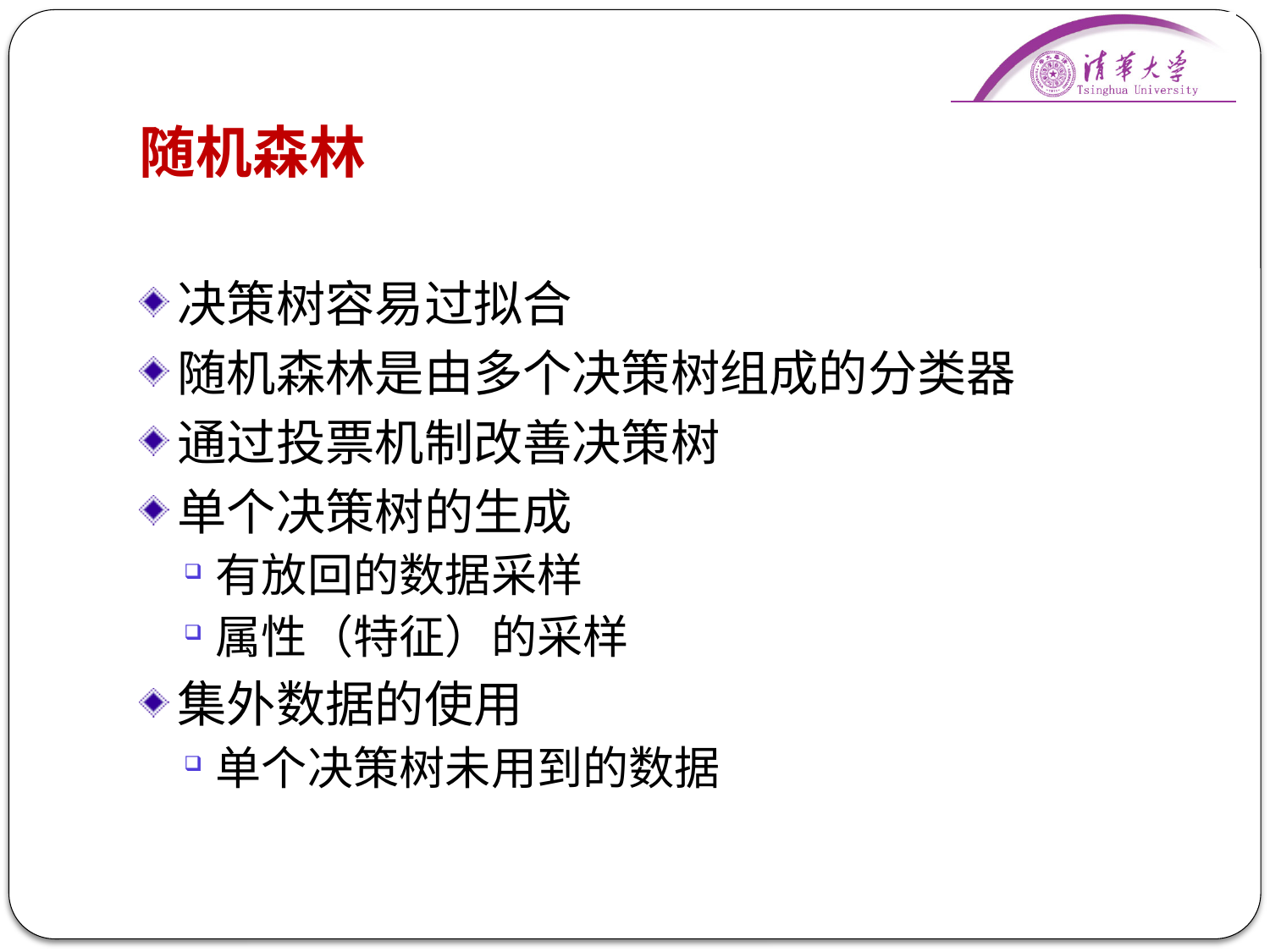

# 随机森林

决策树容易过拟合
随机森林是由多个决策树组成的分类器
通过投票机制改善决策树
单个决策树的生成
有放回的数据采样
属性（特征）的采样
集外数据的使用
单个决策树未用到的数据